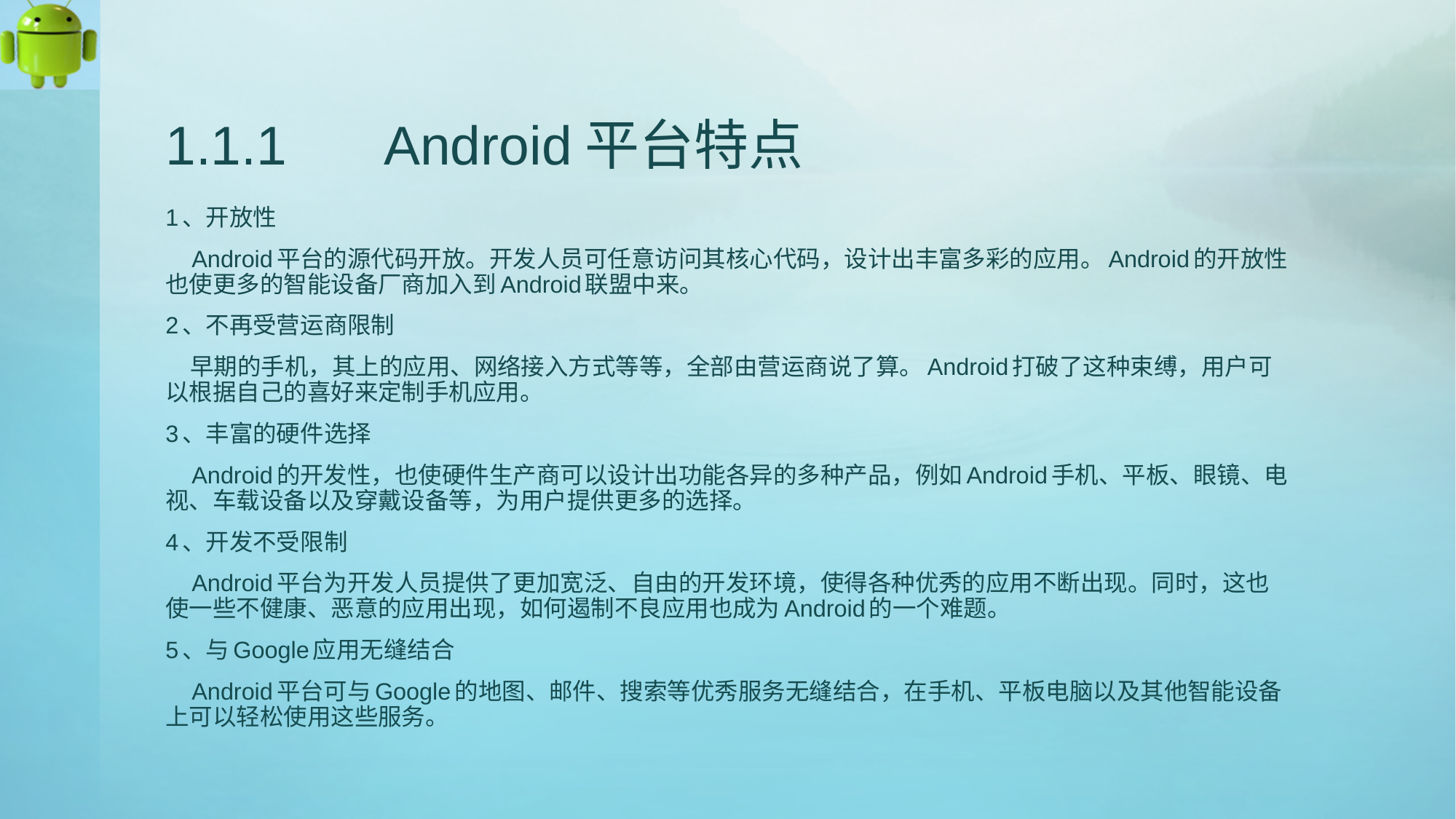

# 1.1.1	Android平台特点
1、开放性
    Android平台的源代码开放。开发人员可任意访问其核心代码，设计出丰富多彩的应用。Android的开放性也使更多的智能设备厂商加入到Android联盟中来。
2、不再受营运商限制
    早期的手机，其上的应用、网络接入方式等等，全部由营运商说了算。Android打破了这种束缚，用户可以根据自己的喜好来定制手机应用。
3、丰富的硬件选择
    Android的开发性，也使硬件生产商可以设计出功能各异的多种产品，例如Android手机、平板、眼镜、电视、车载设备以及穿戴设备等，为用户提供更多的选择。
4、开发不受限制
    Android平台为开发人员提供了更加宽泛、自由的开发环境，使得各种优秀的应用不断出现。同时，这也使一些不健康、恶意的应用出现，如何遏制不良应用也成为Android的一个难题。
5、与Google应用无缝结合
    Android平台可与Google的地图、邮件、搜索等优秀服务无缝结合，在手机、平板电脑以及其他智能设备上可以轻松使用这些服务。